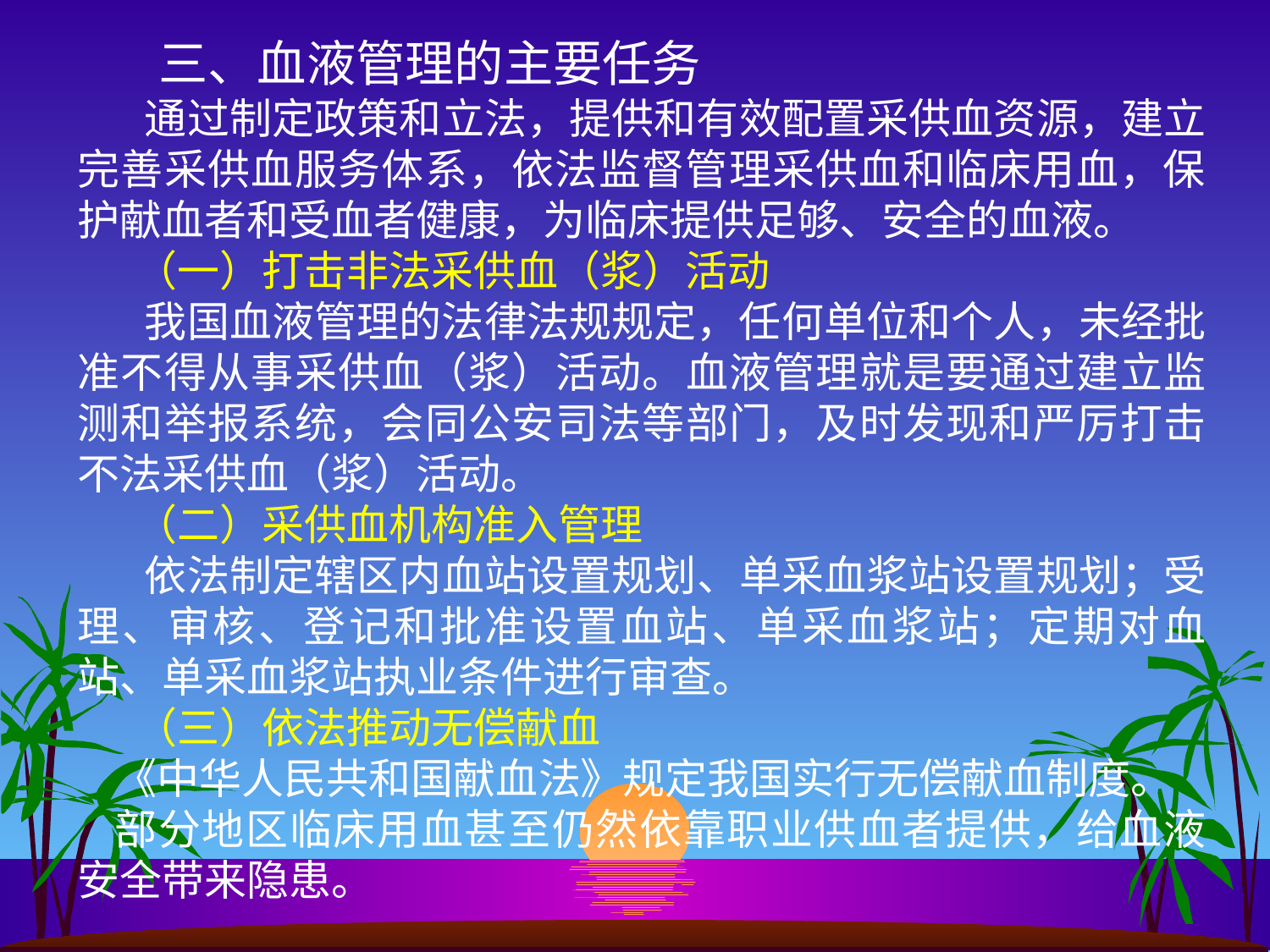

三、血液管理的主要任务
  通过制定政策和立法，提供和有效配置采供血资源，建立完善采供血服务体系，依法监督管理采供血和临床用血，保护献血者和受血者健康，为临床提供足够、安全的血液。
 （一）打击非法采供血（浆）活动
  我国血液管理的法律法规规定，任何单位和个人，未经批准不得从事采供血（浆）活动。血液管理就是要通过建立监测和举报系统，会同公安司法等部门，及时发现和严厉打击不法采供血（浆）活动。
 （二）采供血机构准入管理
  依法制定辖区内血站设置规划、单采血浆站设置规划；受理、审核、登记和批准设置血站、单采血浆站；定期对血站、单采血浆站执业条件进行审查。
 （三）依法推动无偿献血
《中华人民共和国献血法》规定我国实行无偿献血制度。
部分地区临床用血甚至仍然依靠职业供血者提供，给血液安全带来隐患。
#
​